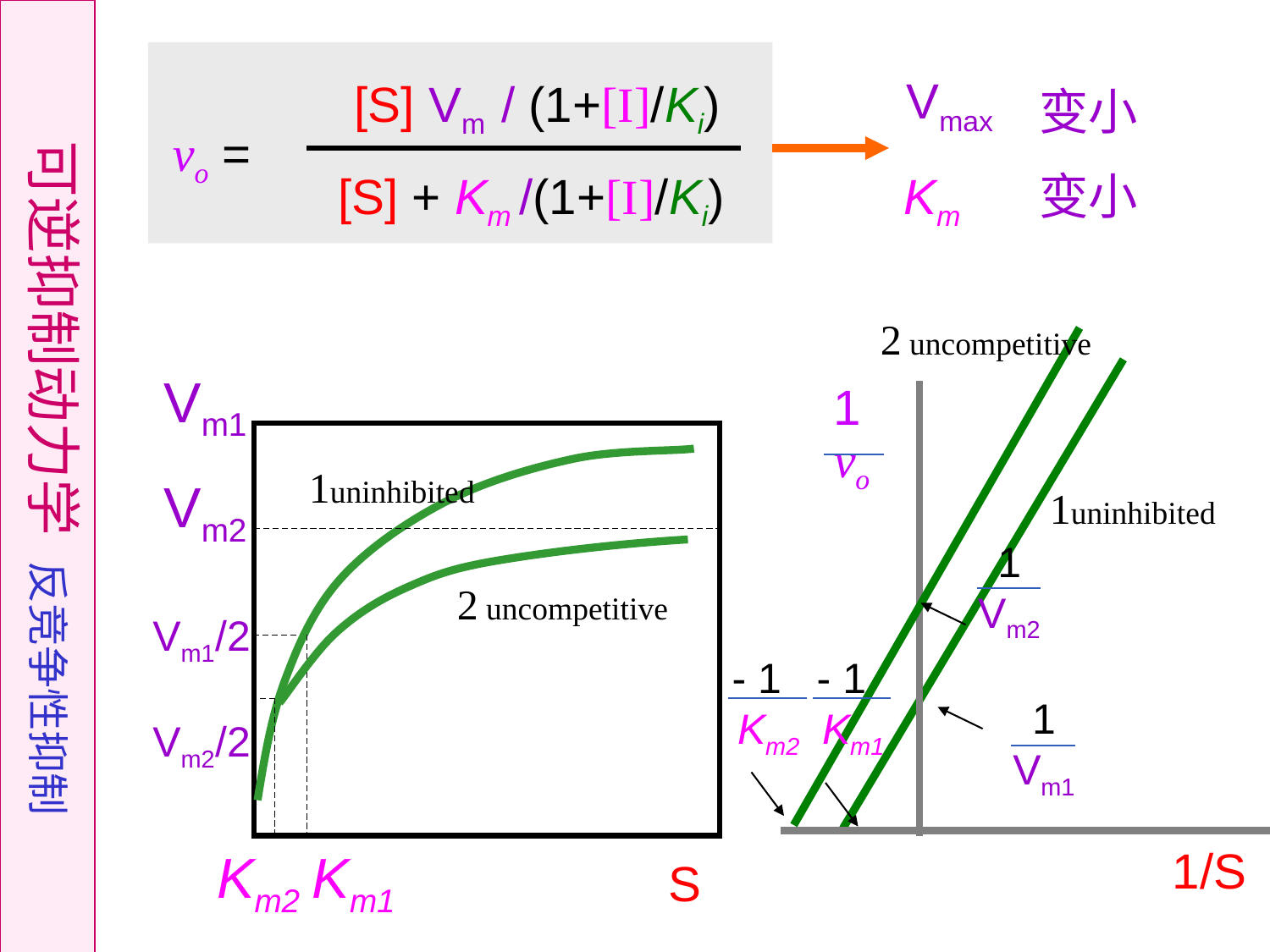

可逆抑制动力学  反竞争性抑制

Vmax
Km
[S] Vm  / (1+[I]/Ki)
变小
vo =
 [S] + Km /(1+[I]/Ki)
变小
2 uncompetitive

Vm1

1
vo
1/S

1uninhibited
Vm2
1uninhibited
1
Vm2

2 uncompetitive
Vm1/2
- 1
Km2
- 1
Km1
1
Vm1
Vm2/2
Km2
Km1
S